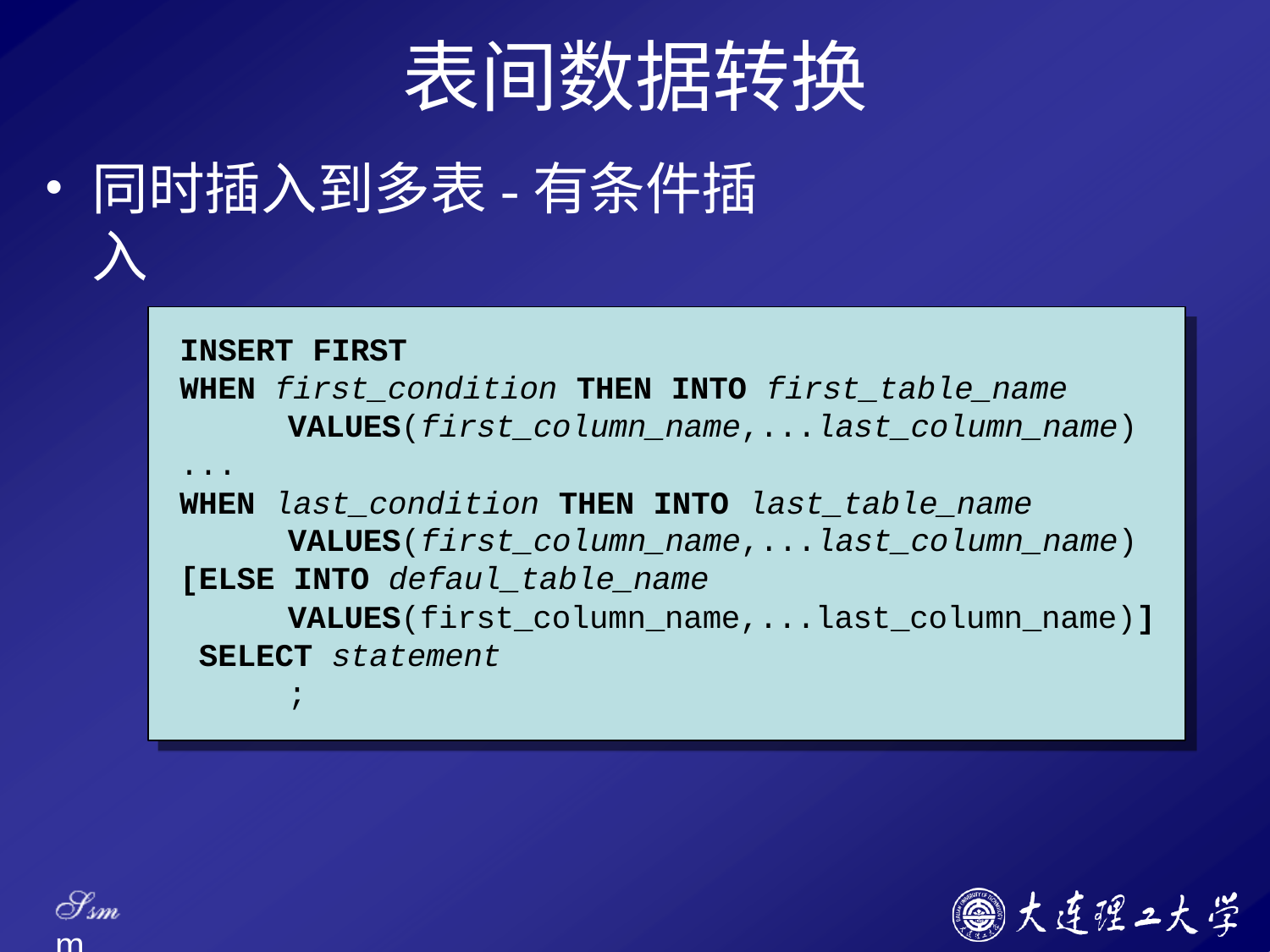

# 表间数据转换
同时插入到多表-有条件插入

INSERT FIRST
WHEN first_condition THEN INTO first_table_name
VALUES(first_column_name,...last_column_name)
...
WHEN last_condition THEN INTO last_table_name
VALUES(first_column_name,...last_column_name)
[ELSE INTO defaul_table_name
VALUES(first_column_name,...last_column_name)]  SELECT statement
;

Ssm